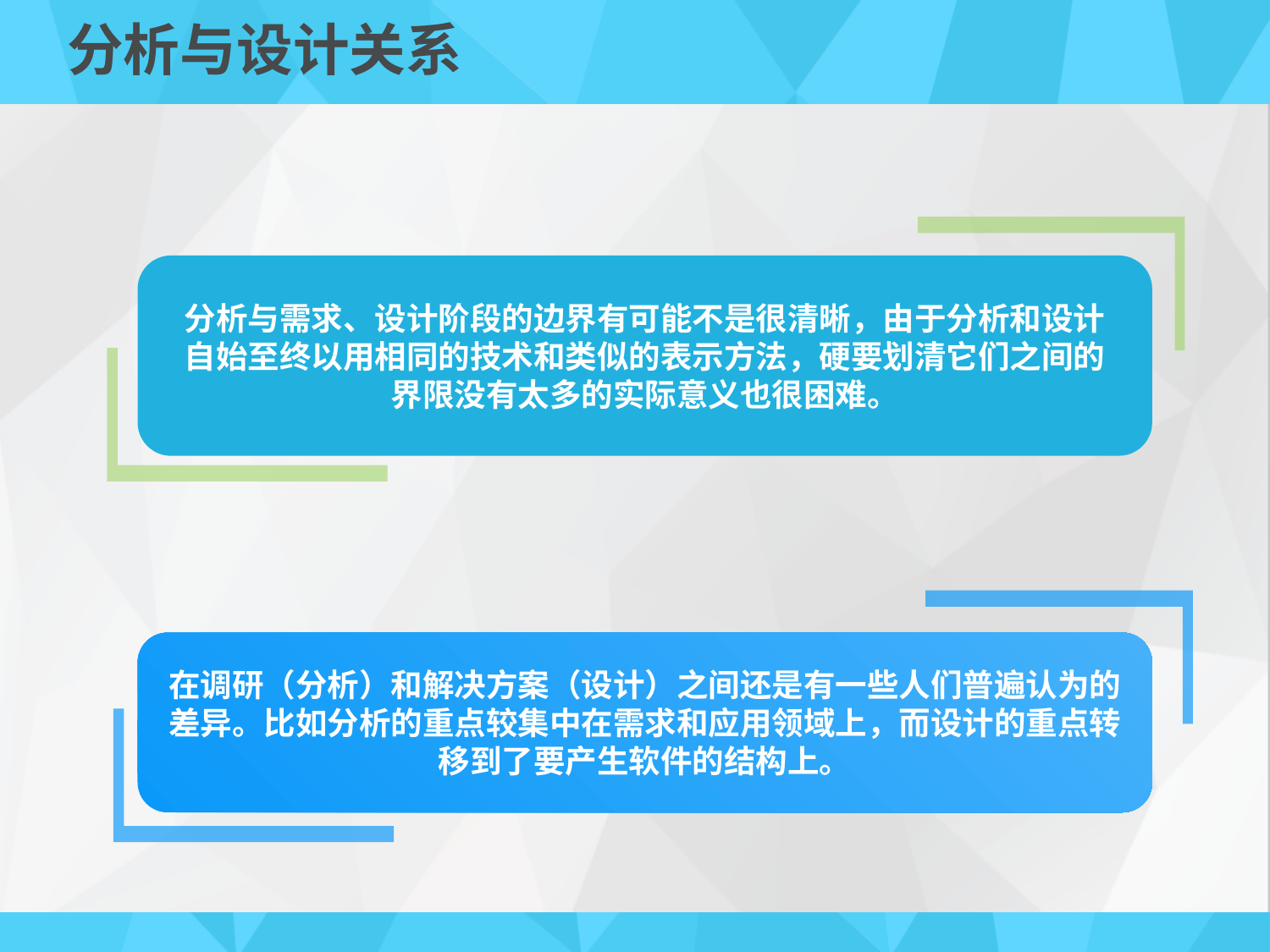

# 分析与设计关系

分析与需求、设计阶段的边界有可能不是很清晰，由于分析和设计
自始至终以用相同的技术和类似的表示方法，硬要划清它们之间的
界限没有太多的实际意义也很困难。

在调研（分析）和解决方案（设计）之间还是有一些人们普遍认为的
差异。比如分析的重点较集中在需求和应用领域上，而设计的重点转
移到了要产生软件的结构上。